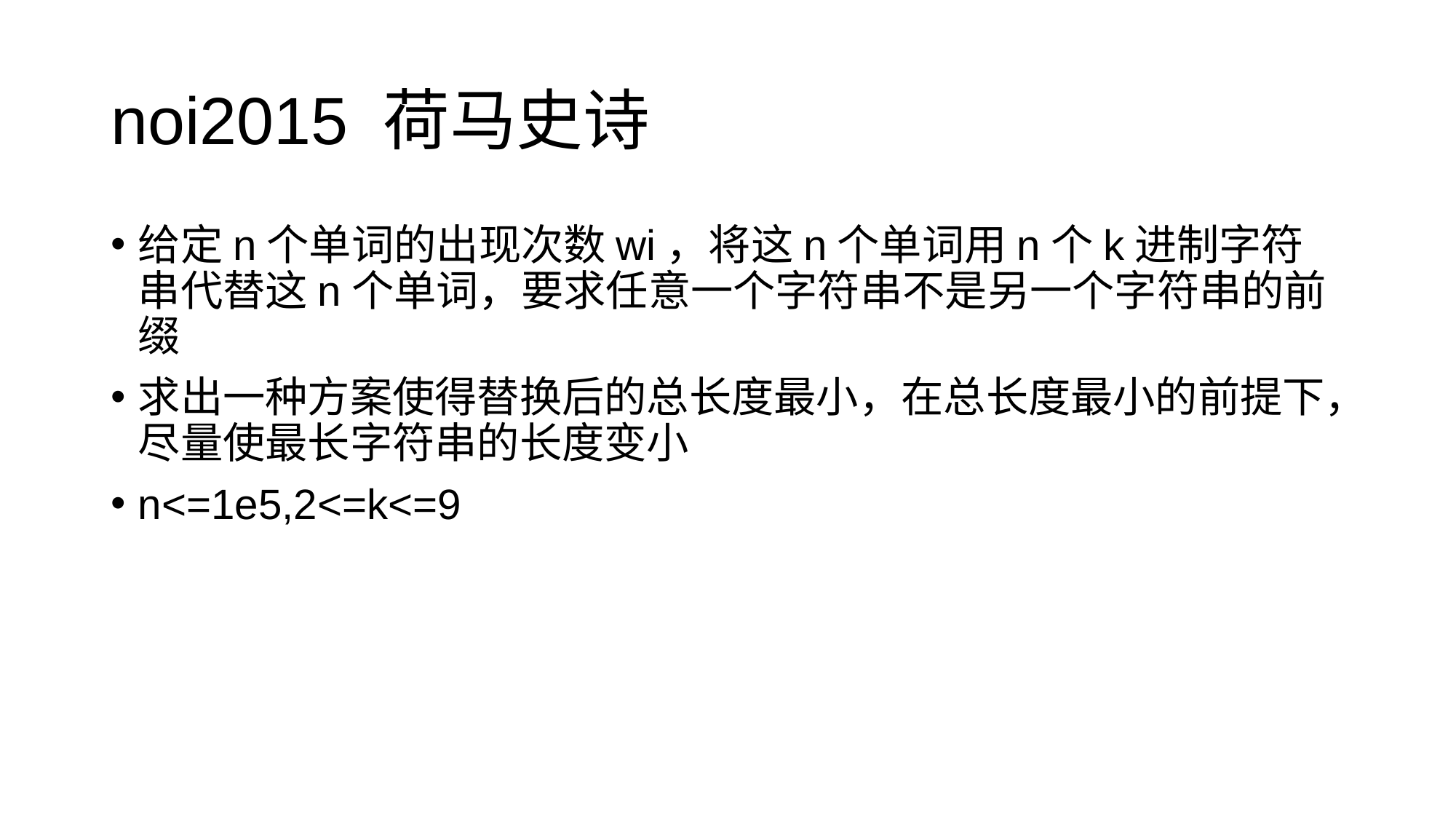

# noi2015 荷马史诗
给定n个单词的出现次数wi，将这n个单词用n个k进制字符串代替这n个单词，要求任意一个字符串不是另一个字符串的前缀
求出一种方案使得替换后的总长度最小，在总长度最小的前提下，尽量使最长字符串的长度变小
n<=1e5,2<=k<=9